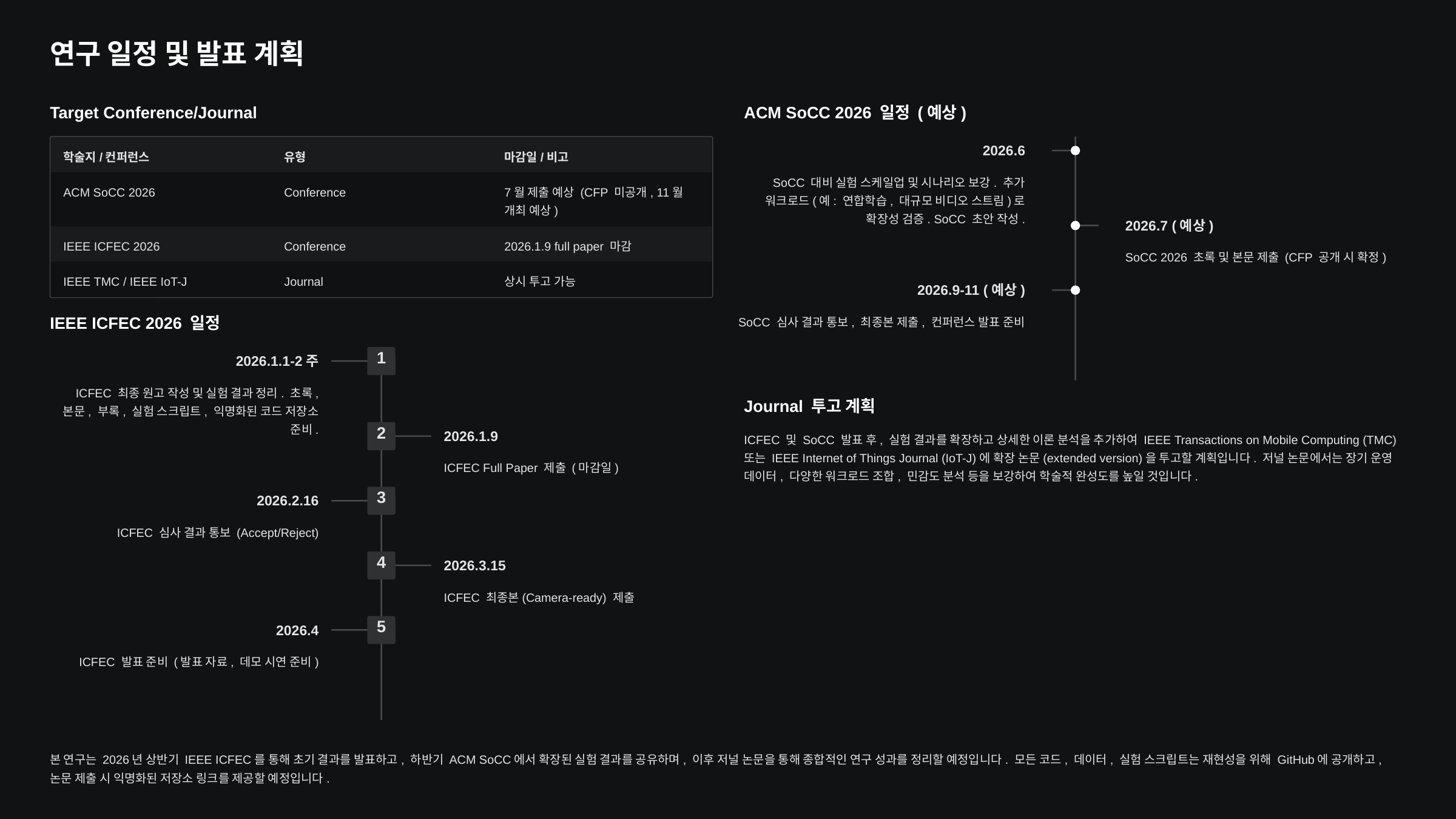

연구 일정 및 발표 계획
Target Conference/Journal
ACM SoCC 2026 일정 (예상)

2026.6
학술지/컨퍼런스
유형
마감일/비고

SoCC 대비 실험 스케일업 및 시나리오 보강. 추가 워크로드(예: 연합학습, 대규모 비디오 스트림)로 확장성 검증. SoCC 초안 작성.

ACM SoCC 2026
Conference
7월 제출 예상 (CFP 미공개, 11월 개최 예상)
2026.7 (예상)

IEEE ICFEC 2026
Conference
2026.1.9 full paper 마감
SoCC 2026 초록 및 본문 제출 (CFP 공개 시 확정)

IEEE TMC / IEEE IoT-J
Journal
상시 투고 가능
2026.9-11 (예상)

SoCC 심사 결과 통보, 최종본 제출, 컨퍼런스 발표 준비
IEEE ICFEC 2026 일정

1
2026.1.1-2주

ICFEC 최종 원고 작성 및 실험 결과 정리. 초록, 본문, 부록, 실험 스크립트, 익명화된 코드 저장소 준비.
Journal 투고 계획

2
2026.1.9
ICFEC 및 SoCC 발표 후, 실험 결과를 확장하고 상세한 이론 분석을 추가하여 IEEE Transactions on Mobile Computing (TMC) 또는 IEEE Internet of Things Journal (IoT-J)에 확장 논문(extended version)을 투고할 계획입니다. 저널 논문에서는 장기 운영 데이터, 다양한 워크로드 조합, 민감도 분석 등을 보강하여 학술적 완성도를 높일 것입니다.

ICFEC Full Paper 제출 (마감일)

3
2026.2.16

ICFEC 심사 결과 통보 (Accept/Reject)

4
2026.3.15

ICFEC 최종본(Camera-ready) 제출

5
2026.4

ICFEC 발표 준비 (발표 자료, 데모 시연 준비)
본 연구는 2026년 상반기 IEEE ICFEC를 통해 초기 결과를 발표하고, 하반기 ACM SoCC에서 확장된 실험 결과를 공유하며, 이후 저널 논문을 통해 종합적인 연구 성과를 정리할 예정입니다. 모든 코드, 데이터, 실험 스크립트는 재현성을 위해 GitHub에 공개하고, 논문 제출 시 익명화된 저장소 링크를 제공할 예정입니다.